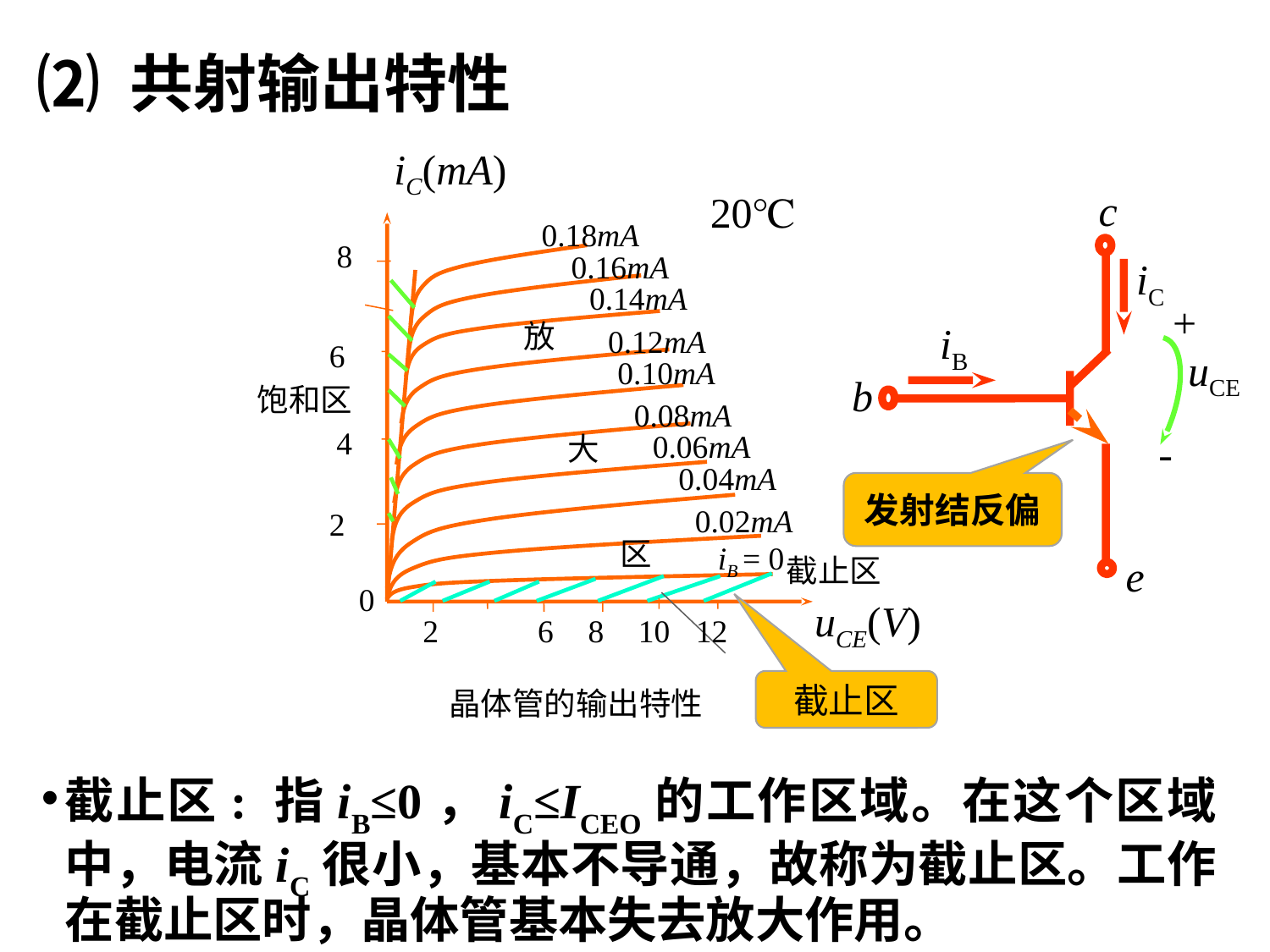

# ⑵ 共射输出特性
iC(mA)
20℃
0.18mA

8
0.16mA

0.14mA

放
0.12mA

6
0.10mA

饱和区
0.08mA

4
0.06mA
大

0.04mA

0.02mA
2

区
iB = 0
截止区
0

uCE(V)

2
6
8
10
12
晶体管的输出特性
c

iC

+
iB
uCE

b

-

e

发射结反偏
截止区
截止区: 指iB≤0，iC≤ICEO的工作区域。在这个区域中，电流iC很小，基本不导通，故称为截止区。工作在截止区时，晶体管基本失去放大作用。